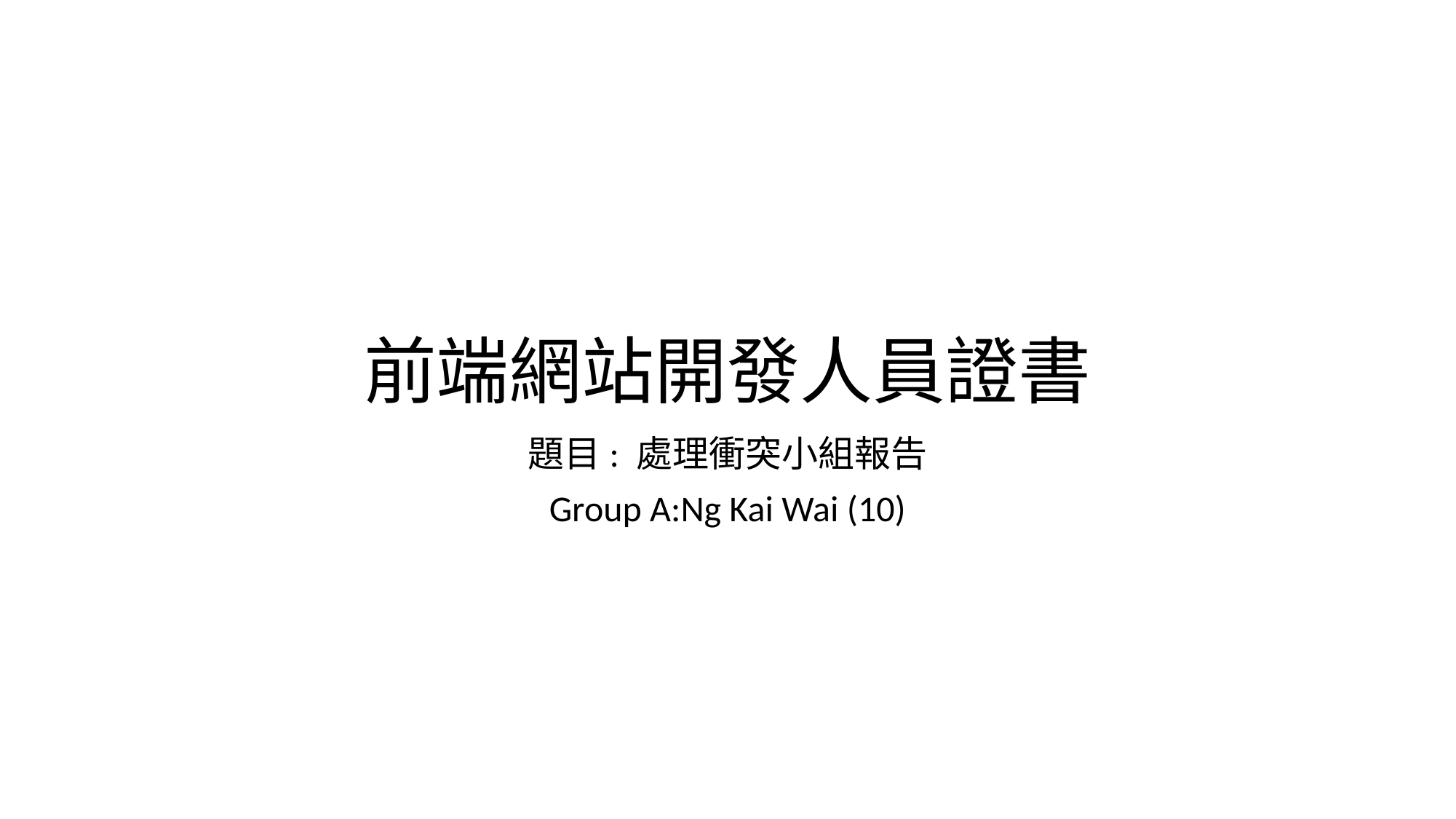

# 前端網站開發人員證書
題目: 處理衝突小組報告
Group A:Ng Kai Wai (10)